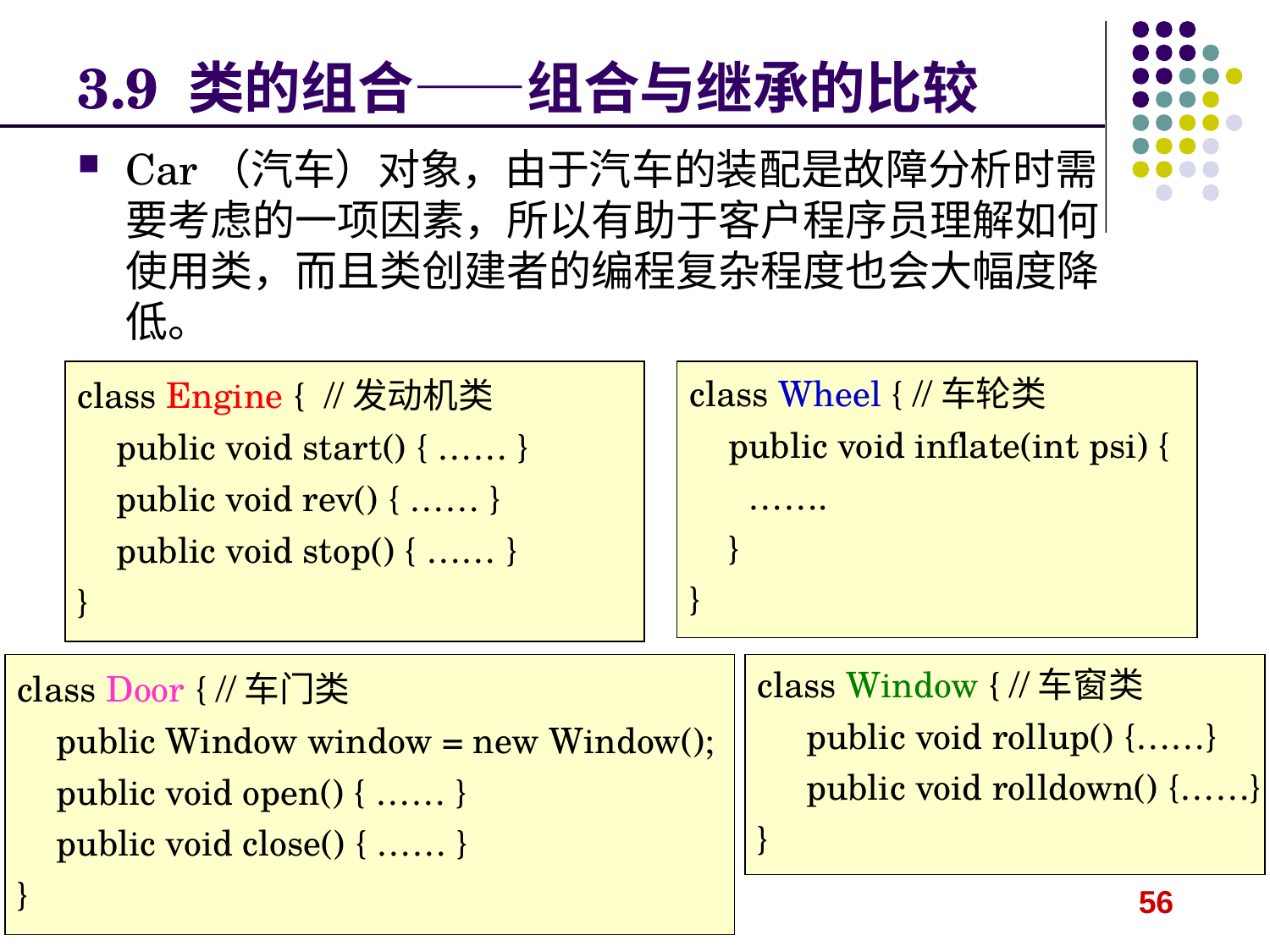

# 3.9 类的组合——组合与继承的比较
Car（汽车）对象，由于汽车的装配是故障分析时需要考虑的一项因素，所以有助于客户程序员理解如何使用类，而且类创建者的编程复杂程度也会大幅度降低。

class Engine {  //发动机类
    public void start() { …… }
    public void rev() { …… }
    public void stop() { …… }
}
class Wheel { //车轮类
    public void inflate(int psi) {
      …….
    }
}
class Door { //车门类
    public Window window = new Window();
    public void open() { …… }
    public void close() { …… }
}
class Window { //车窗类
     public void rollup() {……}
     public void rolldown() {……}
}